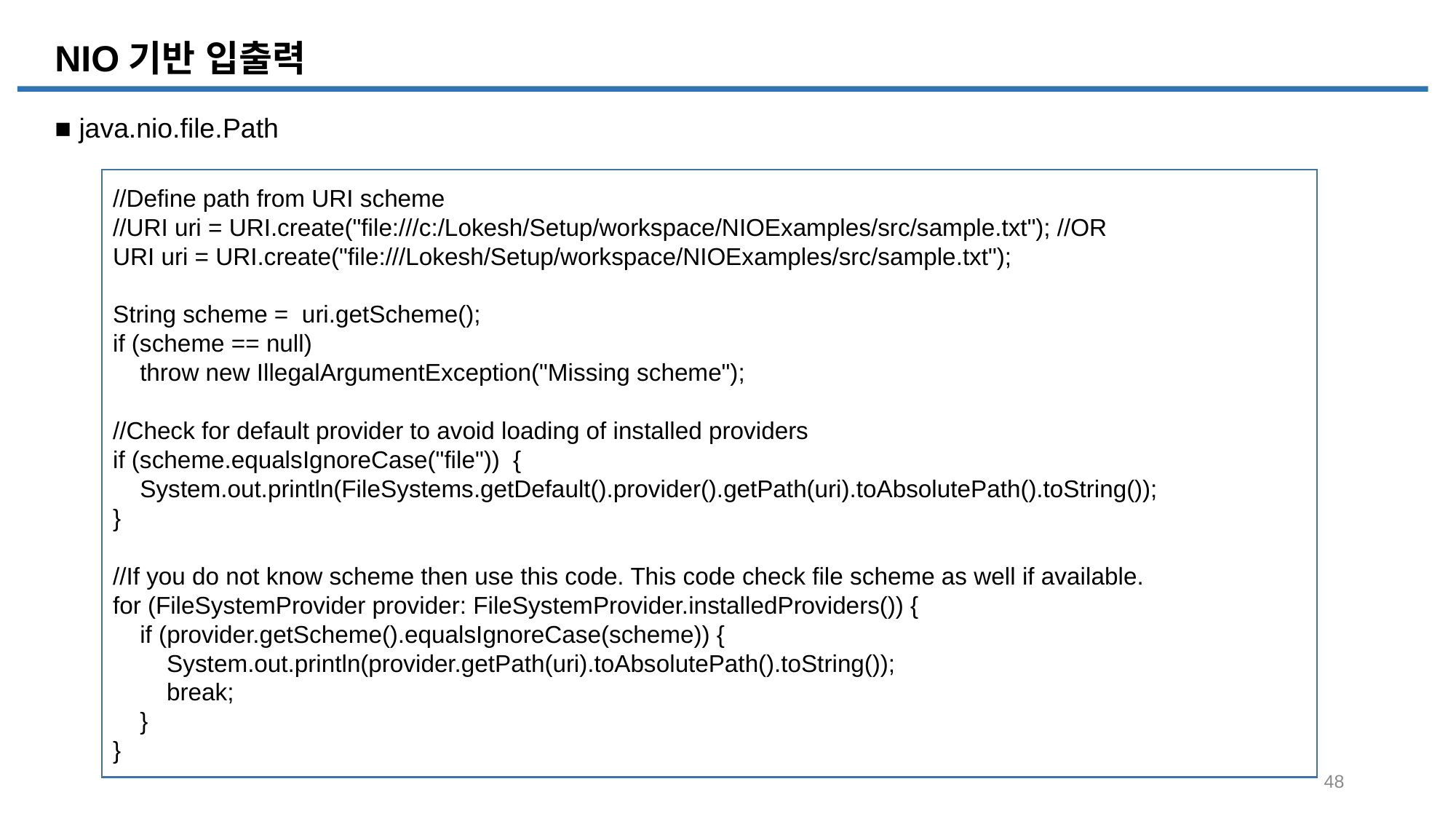

NIO기반 입출력

■ java.nio.file.Path
//Define path from URI scheme
//URI uri = URI.create("file:///c:/Lokesh/Setup/workspace/NIOExamples/src/sample.txt"); //OR
URI uri = URI.create("file:///Lokesh/Setup/workspace/NIOExamples/src/sample.txt");

String scheme =  uri.getScheme();
if (scheme == null)
    throw new IllegalArgumentException("Missing scheme");

//Check for default provider to avoid loading of installed providers
if (scheme.equalsIgnoreCase("file"))  {
    System.out.println(FileSystems.getDefault().provider().getPath(uri).toAbsolutePath().toString());
}

//If you do not know scheme then use this code. This code check file scheme as well if available.
for (FileSystemProvider provider: FileSystemProvider.installedProviders()) {
    if (provider.getScheme().equalsIgnoreCase(scheme)) {
        System.out.println(provider.getPath(uri).toAbsolutePath().toString());
        break;
    }
}
48